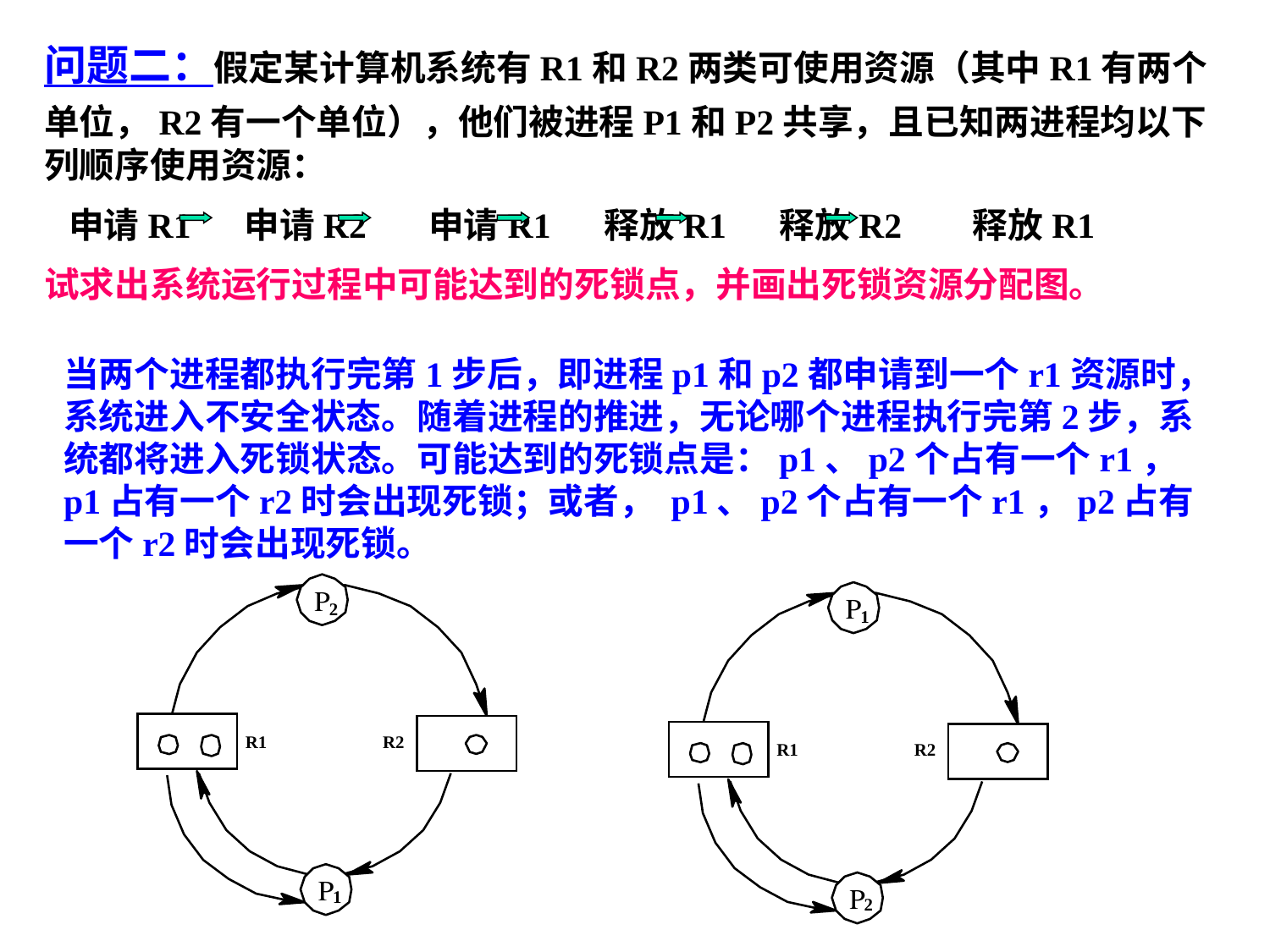

问题二：假定某计算机系统有R1和R2两类可使用资源（其中R1有两个单位，R2有一个单位），他们被进程P1和P2共享，且已知两进程均以下列顺序使用资源：
  申请R1     申请R2      申请R1     释放R1     释放R2       释放R1
试求出系统运行过程中可能达到的死锁点，并画出死锁资源分配图。

当两个进程都执行完第1步后，即进程p1和p2都申请到一个r1资源时，系统进入不安全状态。随着进程的推进，无论哪个进程执行完第2步，系统都将进入死锁状态。可能达到的死锁点是：p1、p2个占有一个r1，p1占有一个r2时会出现死锁；或者， p1、p2个占有一个r1，p2占有一个r2时会出现死锁。

P

2

R1
R2

P
1

P

1

R1
R2

P
2